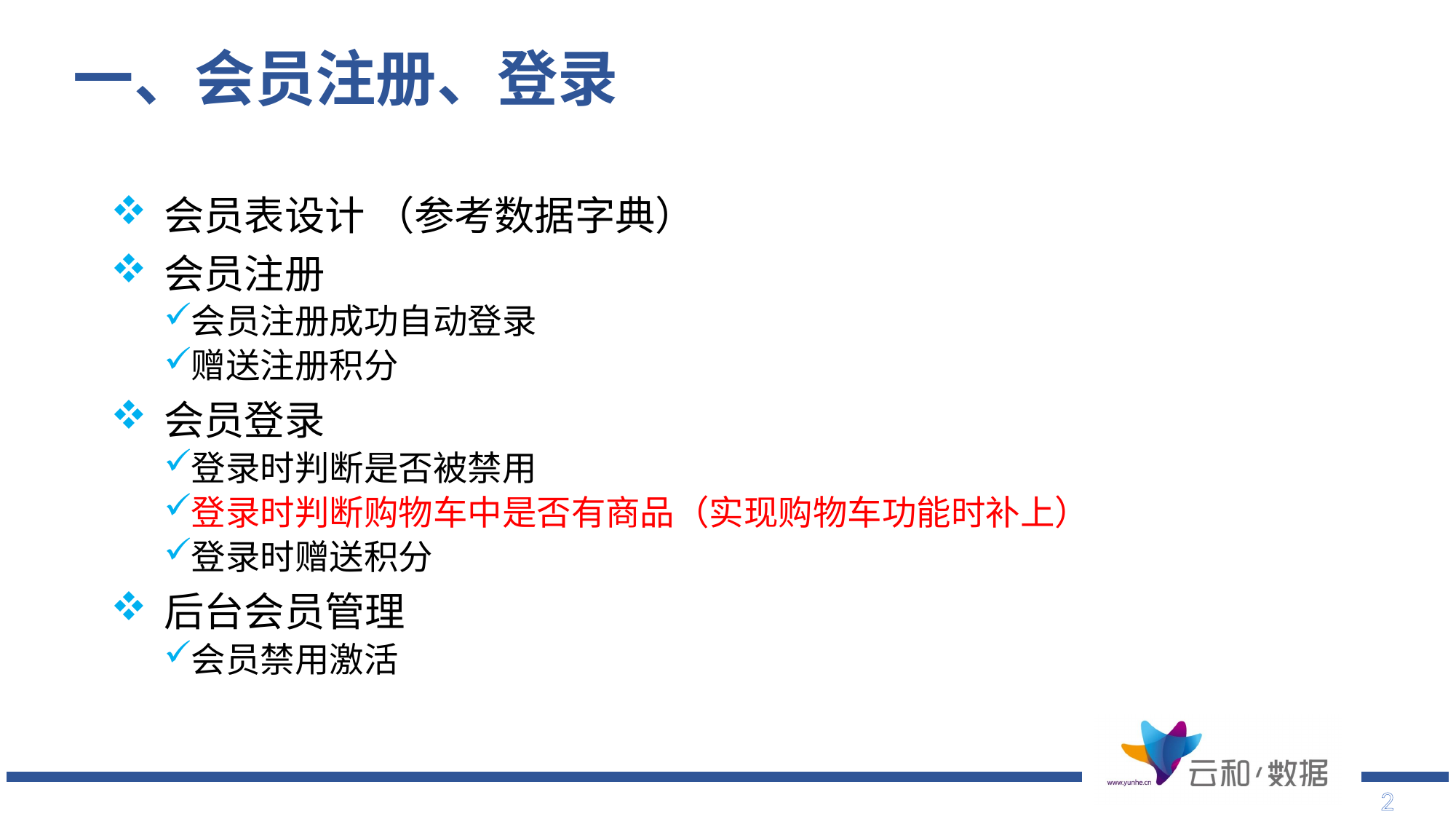

# 一、会员注册、登录

 会员表设计 （参考数据字典）
 会员注册
会员注册成功自动登录
赠送注册积分
 会员登录
登录时判断是否被禁用
登录时判断购物车中是否有商品（实现购物车功能时补上）
登录时赠送积分
 后台会员管理
会员禁用激活